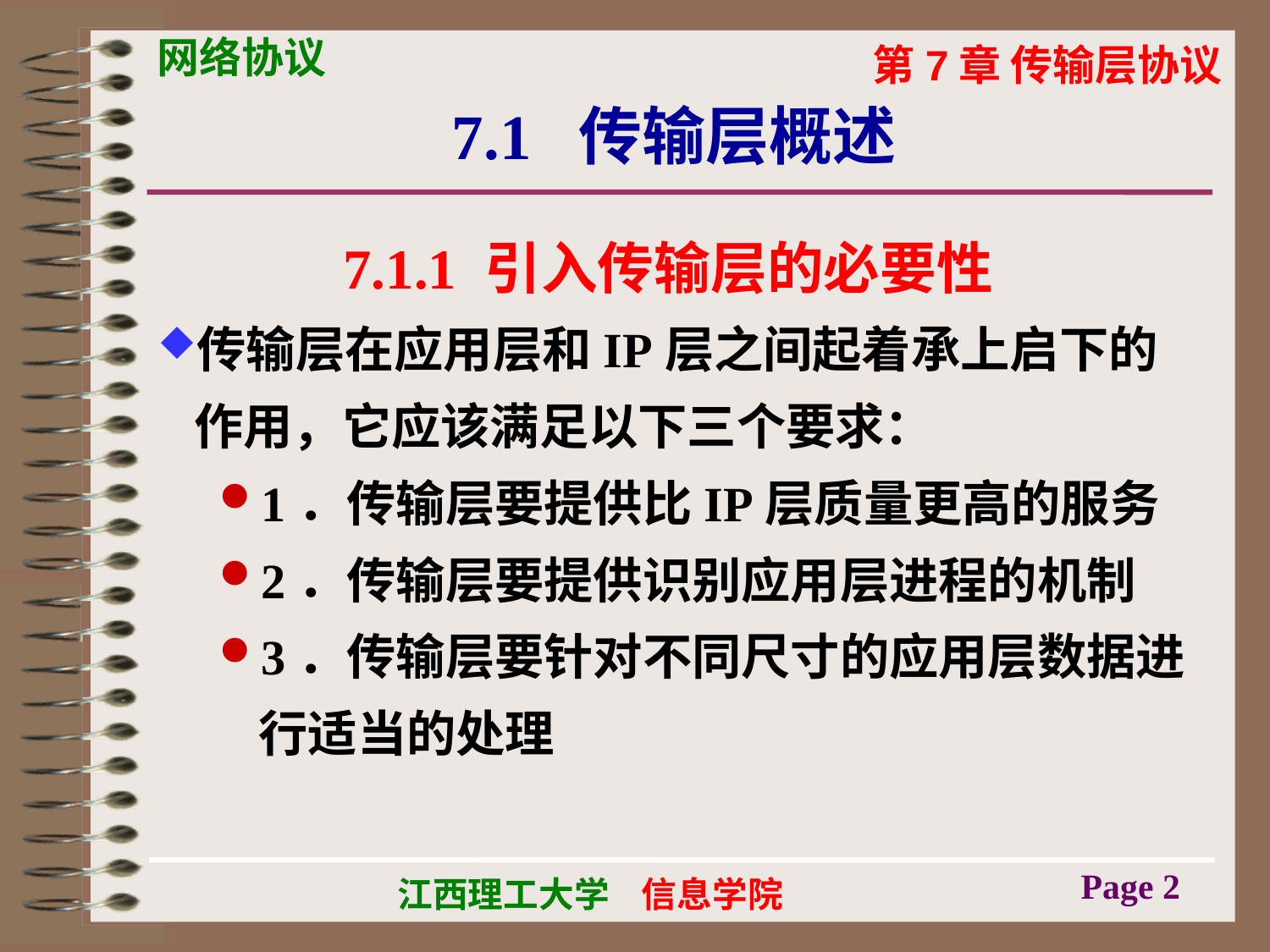

# 7.1  传输层概述
7.1.1 引入传输层的必要性
传输层在应用层和IP层之间起着承上启下的作用，它应该满足以下三个要求：
1．传输层要提供比IP层质量更高的服务
2．传输层要提供识别应用层进程的机制
3．传输层要针对不同尺寸的应用层数据进行适当的处理
Page 2